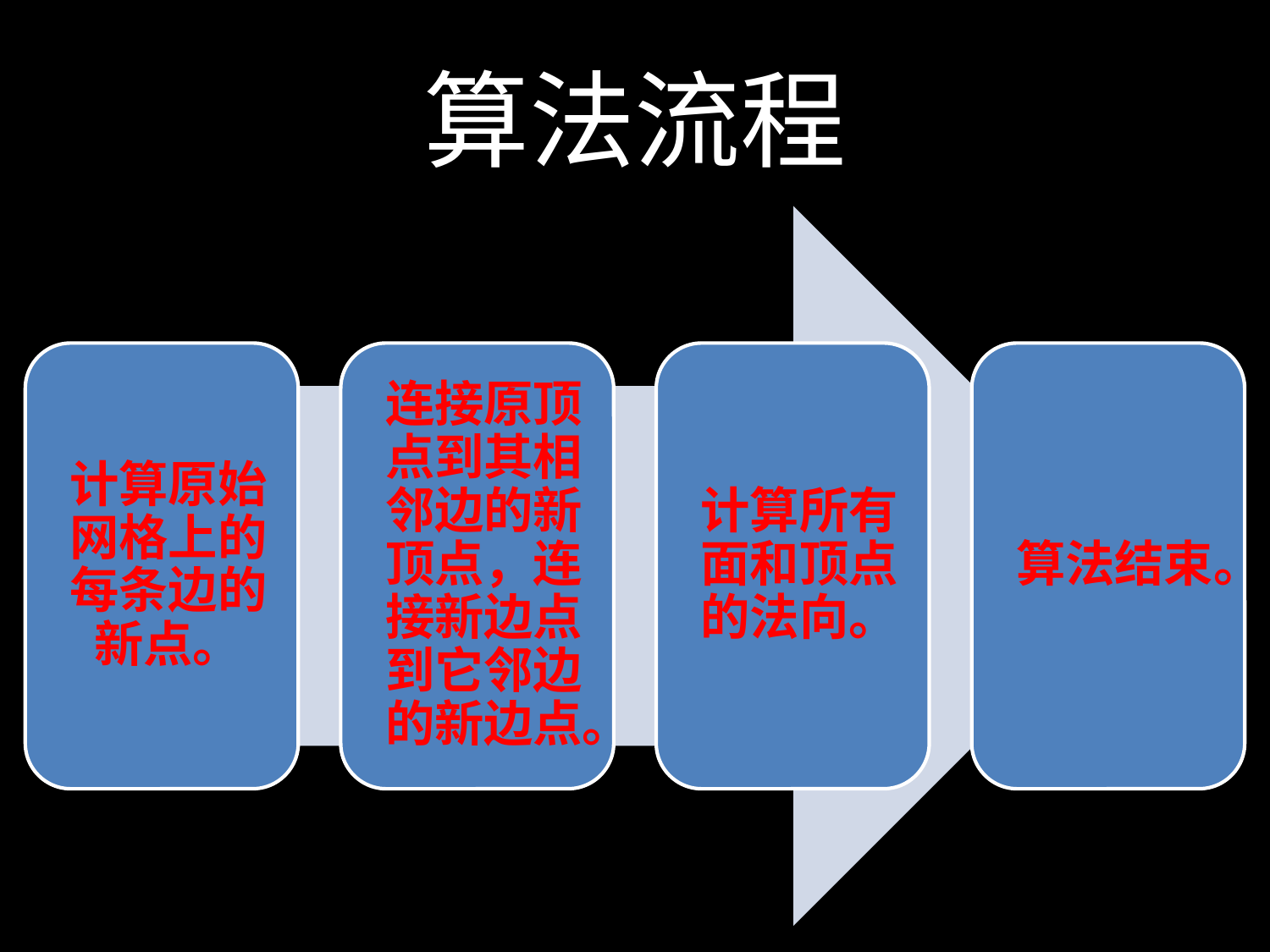

# 算法流程
计算原始网格上的每条边的新点。
连接原顶点到其相邻边的新顶点，连接新边点到它邻边的新边点。
计算所有面和顶点的法向。
算法结束。